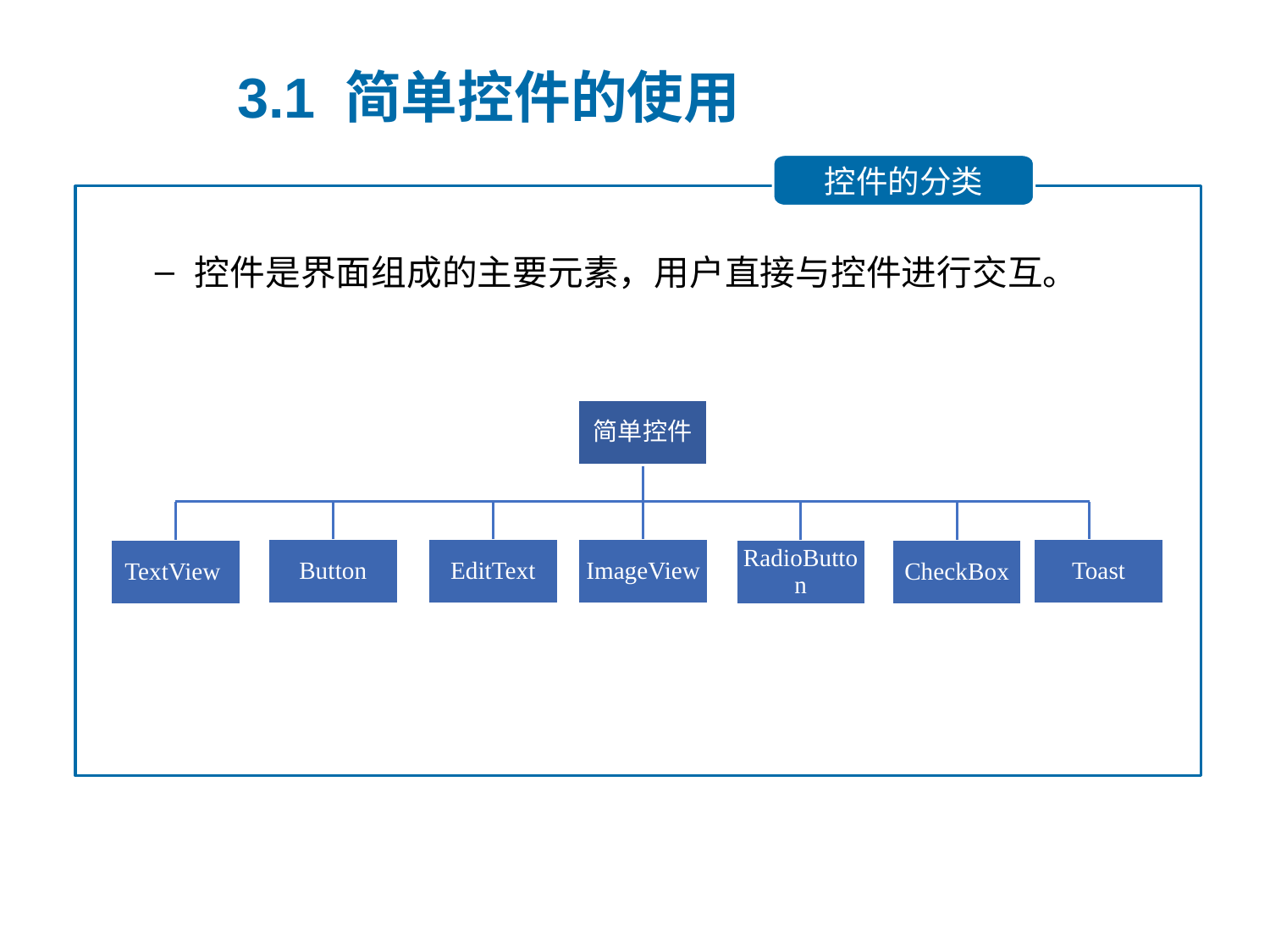

3.1 简单控件的使用

控件的分类

控件是界面组成的主要元素，用户直接与控件进行交互。

简单控件

Button

EditText

ImageView

Toast

TextView

RadioButton

CheckBox